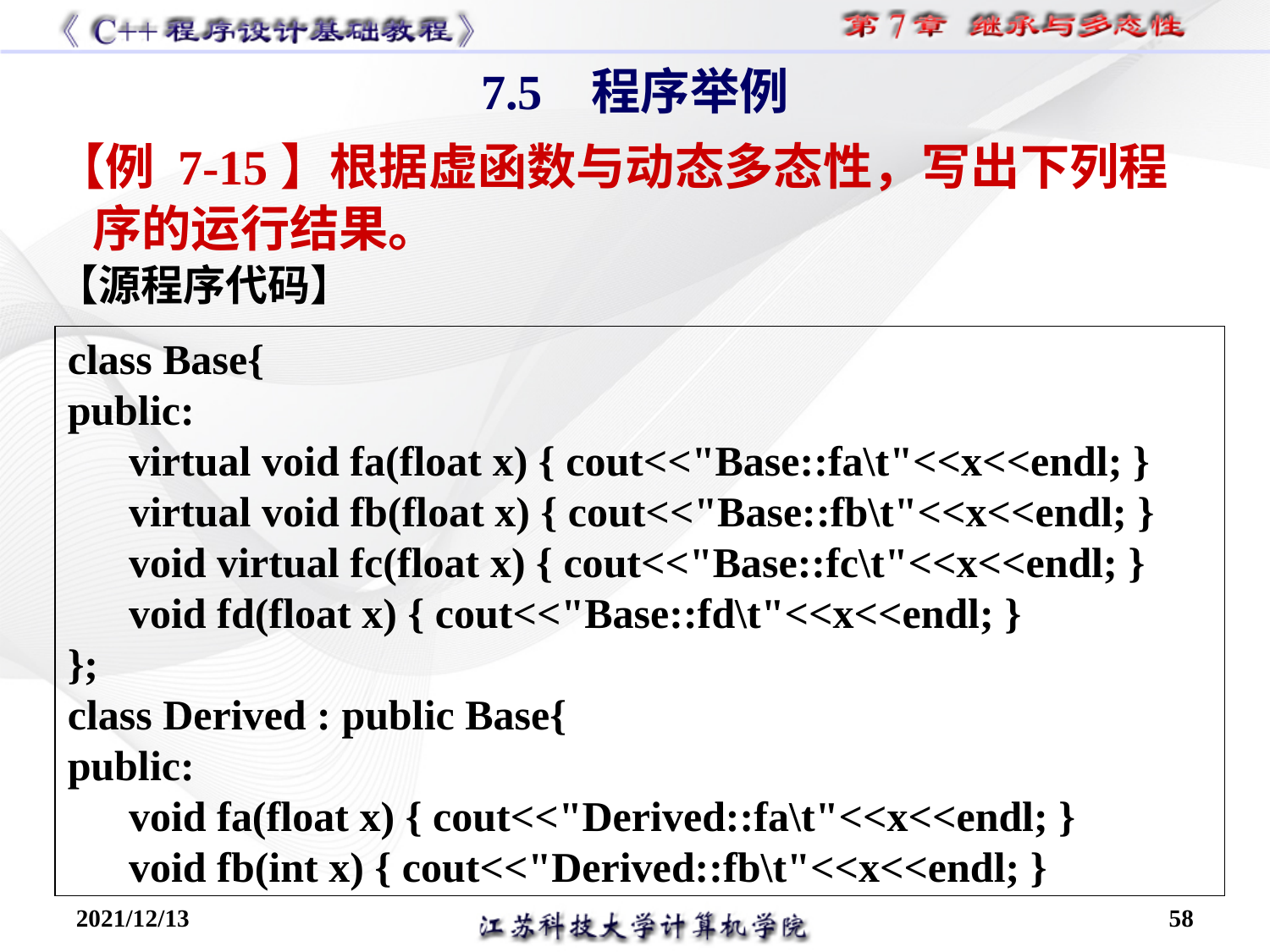

7.5   程序举例
【例 7-15】根据虚函数与动态多态性，写出下列程序的运行结果。
【源程序代码】
class Base{
public:
virtual void fa(float x) { cout<<"Base::fa\t"<<x<<endl; }
virtual void fb(float x) { cout<<"Base::fb\t"<<x<<endl; }
void virtual fc(float x) { cout<<"Base::fc\t"<<x<<endl; }
void fd(float x) { cout<<"Base::fd\t"<<x<<endl; }
};
class Derived : public Base{
public:
void fa(float x) { cout<<"Derived::fa\t"<<x<<endl; }
void fb(int x) { cout<<"Derived::fb\t"<<x<<endl; }